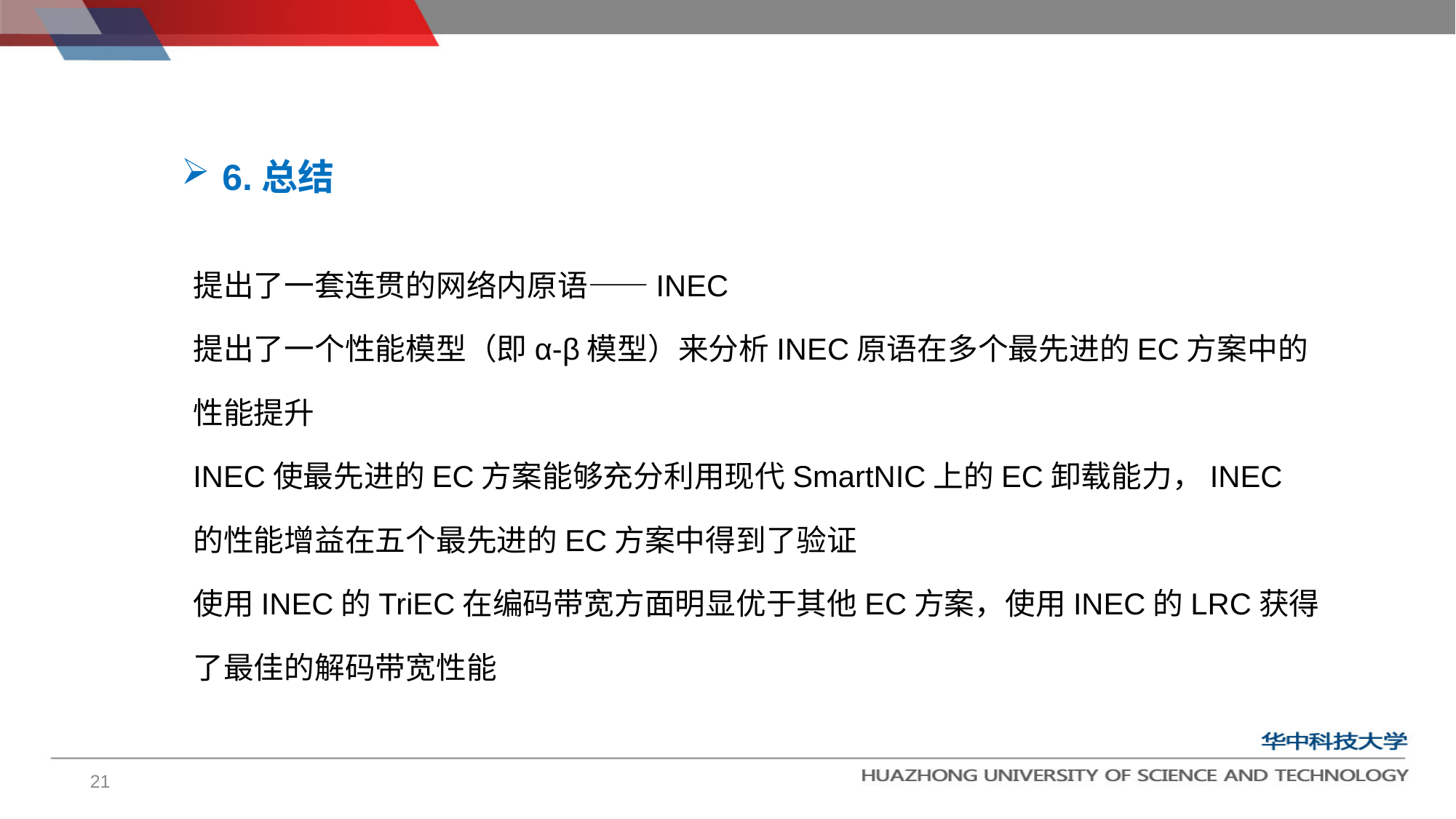

6.总结
提出了一套连贯的网络内原语——INEC
提出了一个性能模型（即α-β模型）来分析INEC原语在多个最先进的EC方案中的性能提升
INEC使最先进的EC方案能够充分利用现代SmartNIC上的EC卸载能力，INEC的性能增益在五个最先进的EC方案中得到了验证
使用INEC的TriEC在编码带宽方面明显优于其他EC方案，使用INEC的LRC获得了最佳的解码带宽性能
21